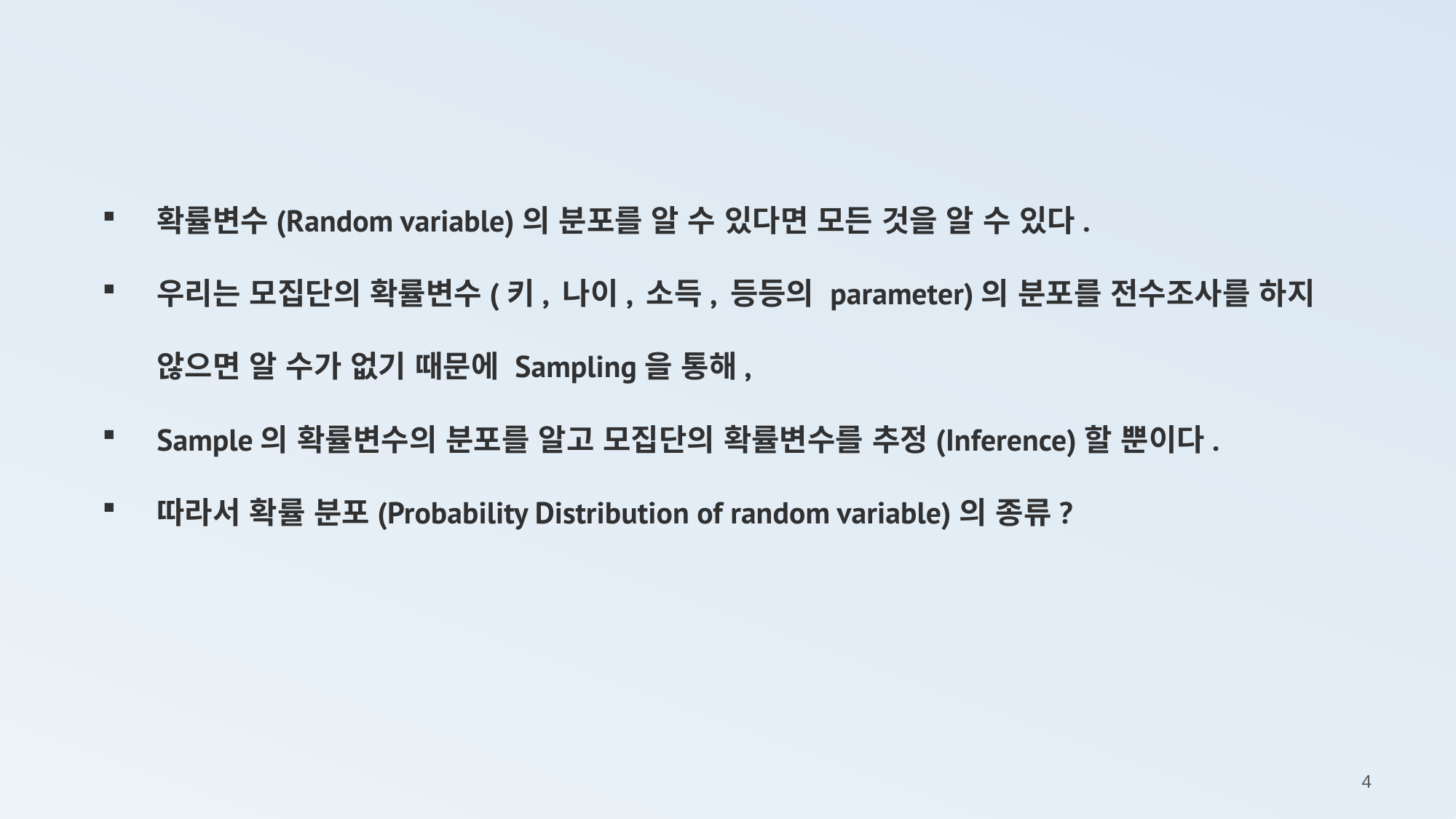

확률변수(Random variable)의 분포를 알 수 있다면 모든 것을 알 수 있다.
우리는 모집단의 확률변수(키, 나이, 소득, 등등의 parameter)의 분포를 전수조사를 하지 않으면 알 수가 없기 때문에 Sampling을 통해,
Sample의 확률변수의 분포를 알고 모집단의 확률변수를 추정(Inference)할 뿐이다.
따라서 확률 분포(Probability Distribution of random variable)의 종류?
4